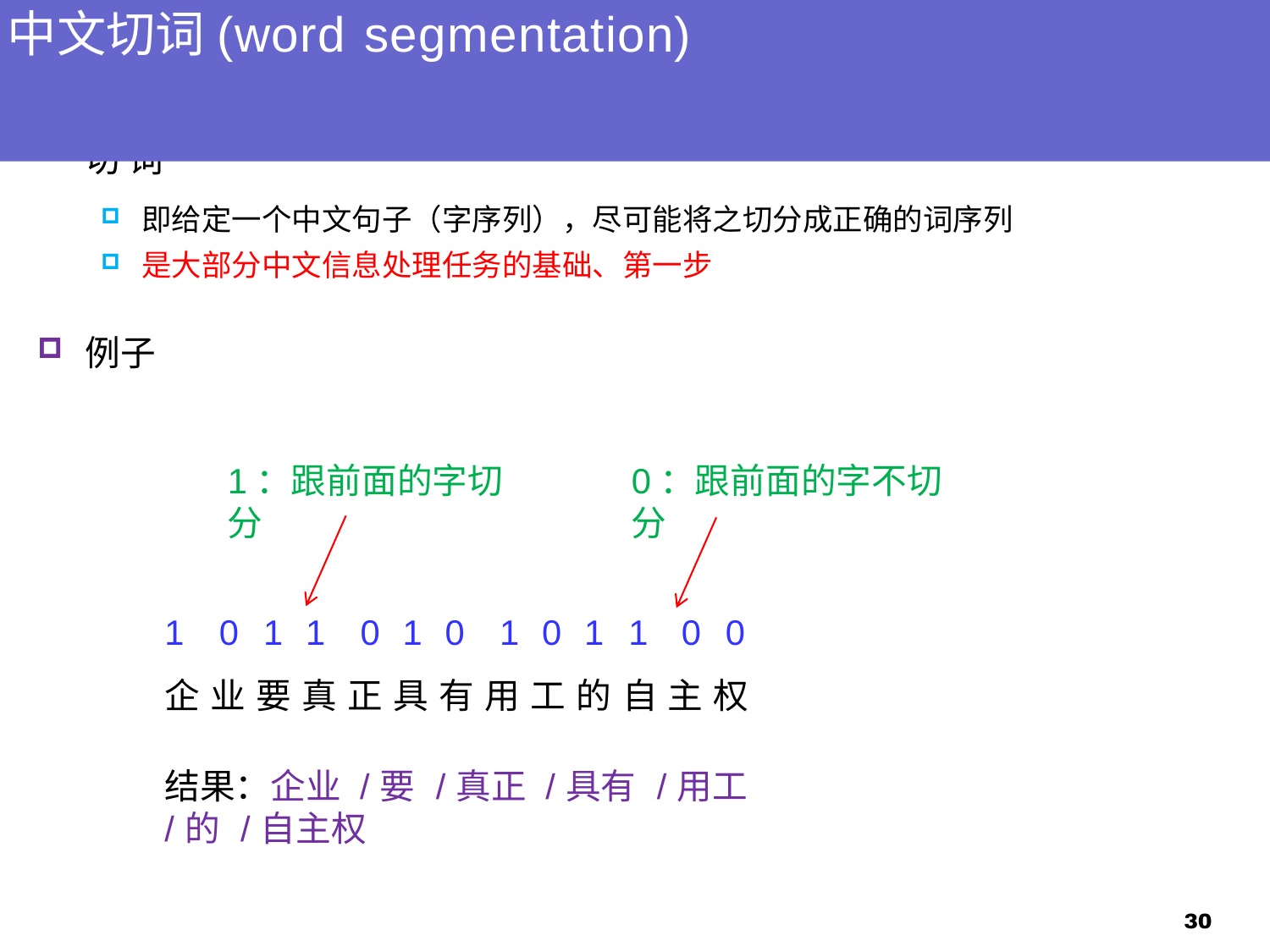

# 中文切词(word segmentation)
通过计算机把组成汉语文本的字串自动转换为词串的过程被称为中文切 词
即给定一个中文句子（字序列），尽可能将之切分成正确的词序列
是大部分中文信息处理任务的基础、第一步

例子
1：跟前面的字切分
0：跟前面的字不切分

1	0	1	1	0	1	0	1	0	1	1	0	0
企 业 要 真 正 具 有 用 工 的 自 主 权

结果：企业 /要 /真正 /具有 /用工 /的 /自主权
30